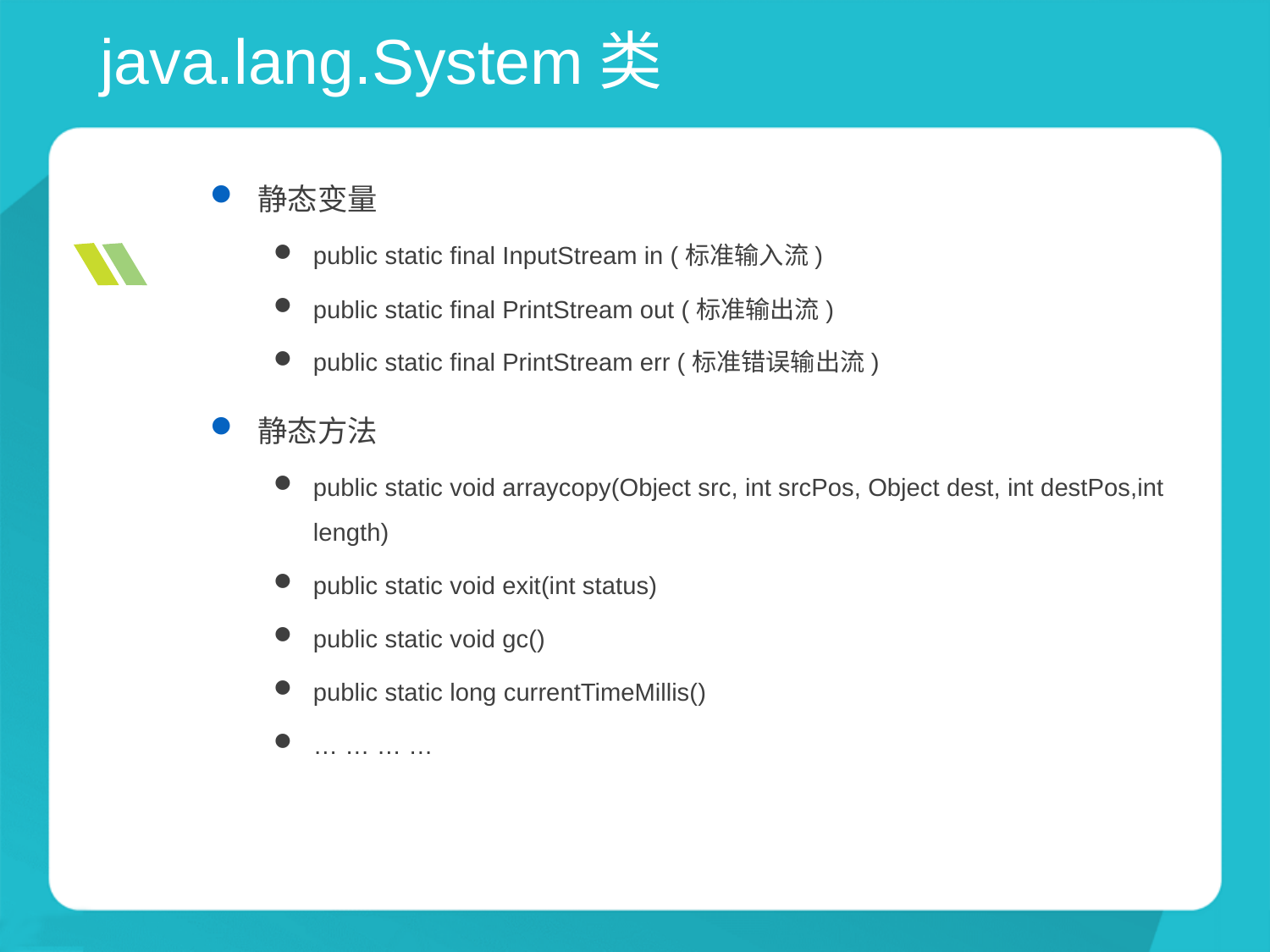

# java.lang.System类
静态变量
public static final InputStream in (标准输入流)
public static final PrintStream out (标准输出流)
public static final PrintStream err (标准错误输出流)
静态方法
public static void arraycopy(Object src, int srcPos, Object dest, int destPos,int length)
public static void exit(int status)
public static void gc()
public static long currentTimeMillis()
… … … …